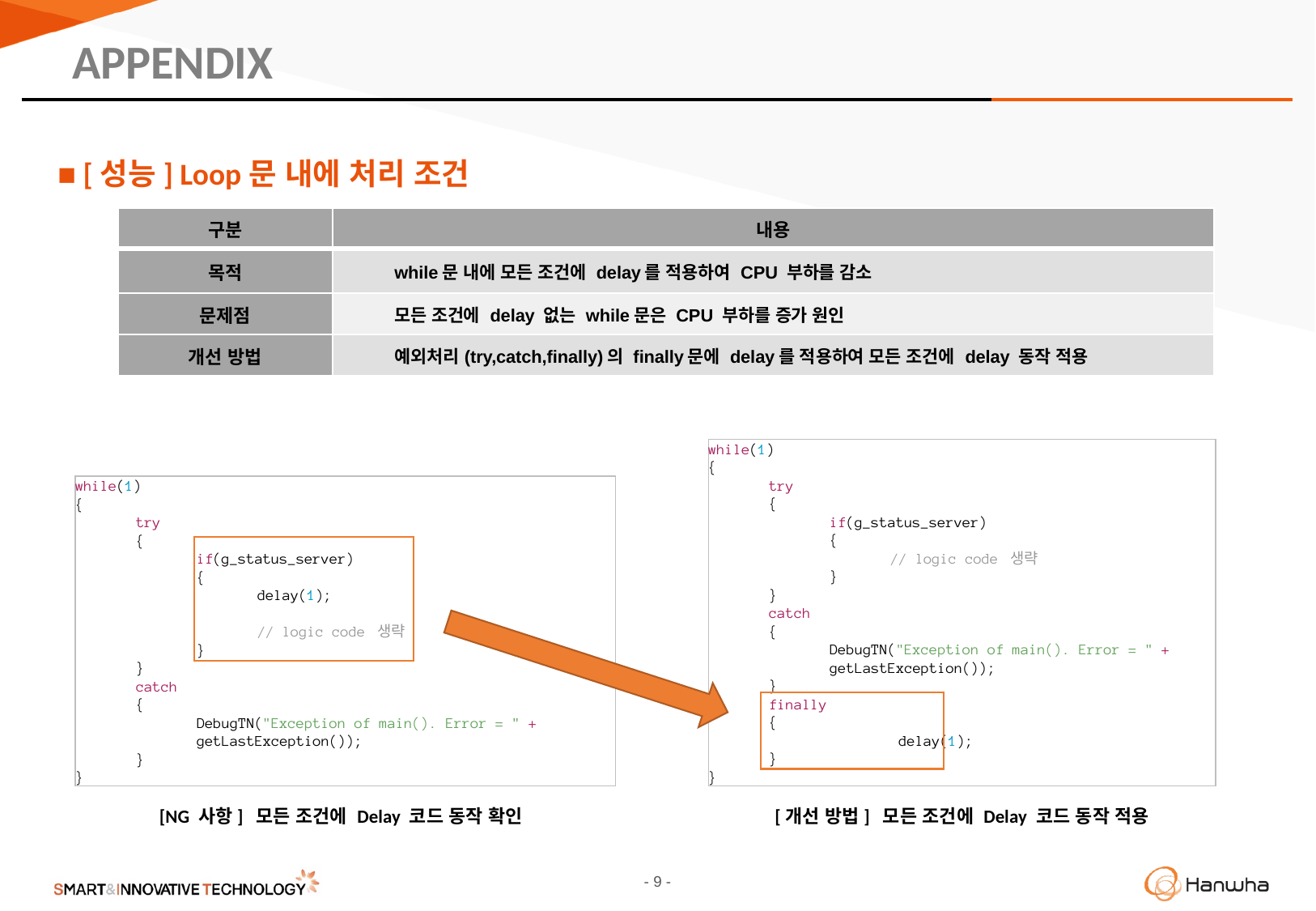

APPENDIX
■ [성능] Loop문 내에 처리 조건
| 구분 | 내용 |
| --- | --- |
| 목적 | while문 내에 모든 조건에 delay를 적용하여 CPU 부하를 감소 |
| 문제점 | 모든 조건에 delay 없는 while문은 CPU 부하를 증가 원인 |
| 개선 방법 | 예외처리(try,catch,finally)의 finally문에 delay를 적용하여 모든 조건에 delay 동작 적용 |
while(1)
{
try
{
if(g_status_server)
{
// logic code 생략
}
}
catch
{
DebugTN("Exception of main(). Error = " + getLastException());
}
finally
{
	 delay(1);
}
}
while(1)
{
try
{
if(g_status_server)
{
delay(1);
// logic code 생략
}
}
catch
{
DebugTN("Exception of main(). Error = " + getLastException());
}
}

[점검 방법]  Active 동작 조건 확인

[NG 사항]  모든 조건에 Delay 코드 동작 확인
[개선 방법]  모든 조건에 Delay 코드 동작 적용